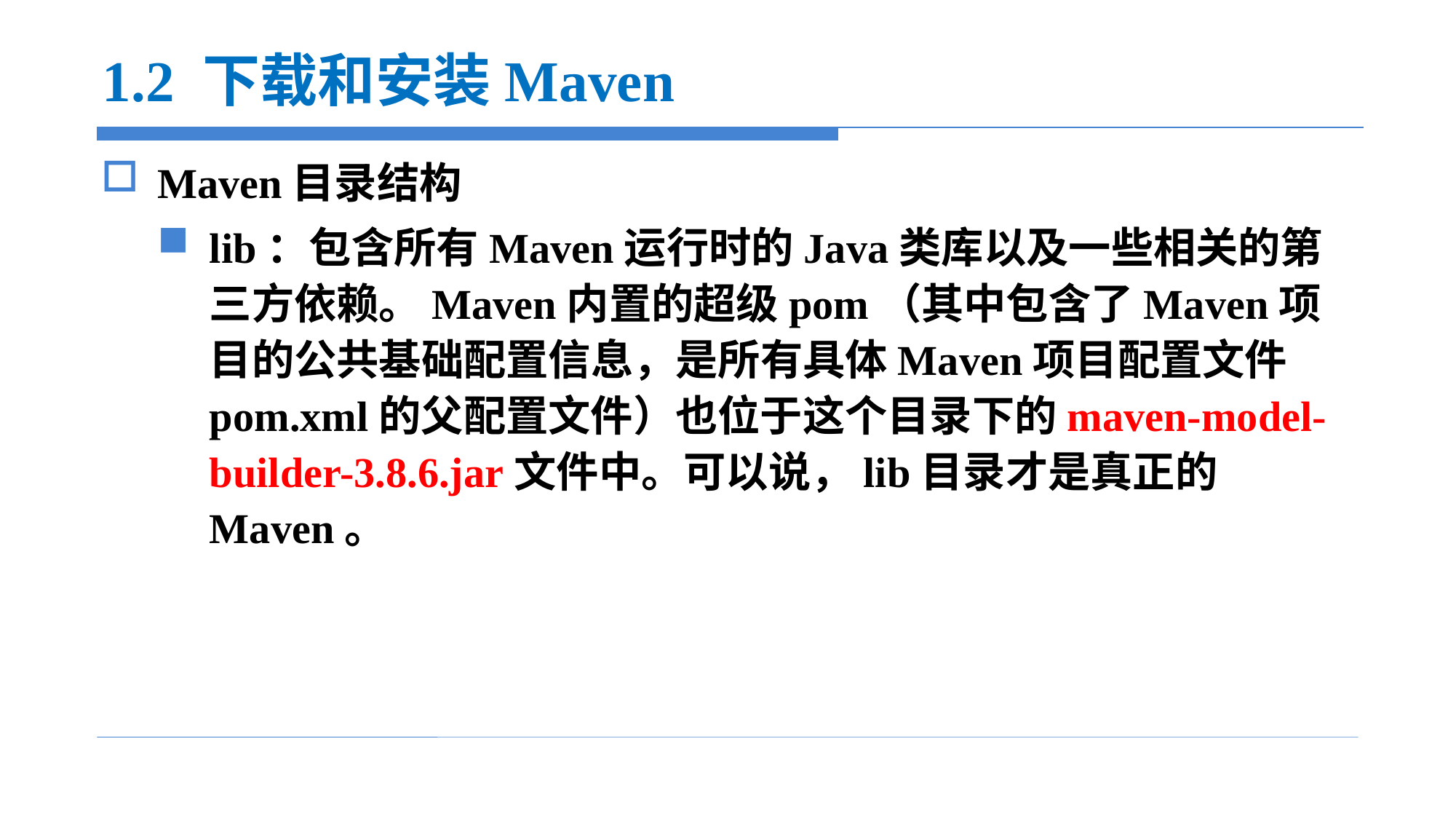

# 1.2 下载和安装Maven
Maven目录结构
lib：包含所有Maven运行时的Java类库以及一些相关的第三方依赖。Maven内置的超级pom（其中包含了Maven项目的公共基础配置信息，是所有具体Maven项目配置文件pom.xml的父配置文件）也位于这个目录下的maven-model-builder-3.8.6.jar文件中。可以说，lib目录才是真正的Maven。
15